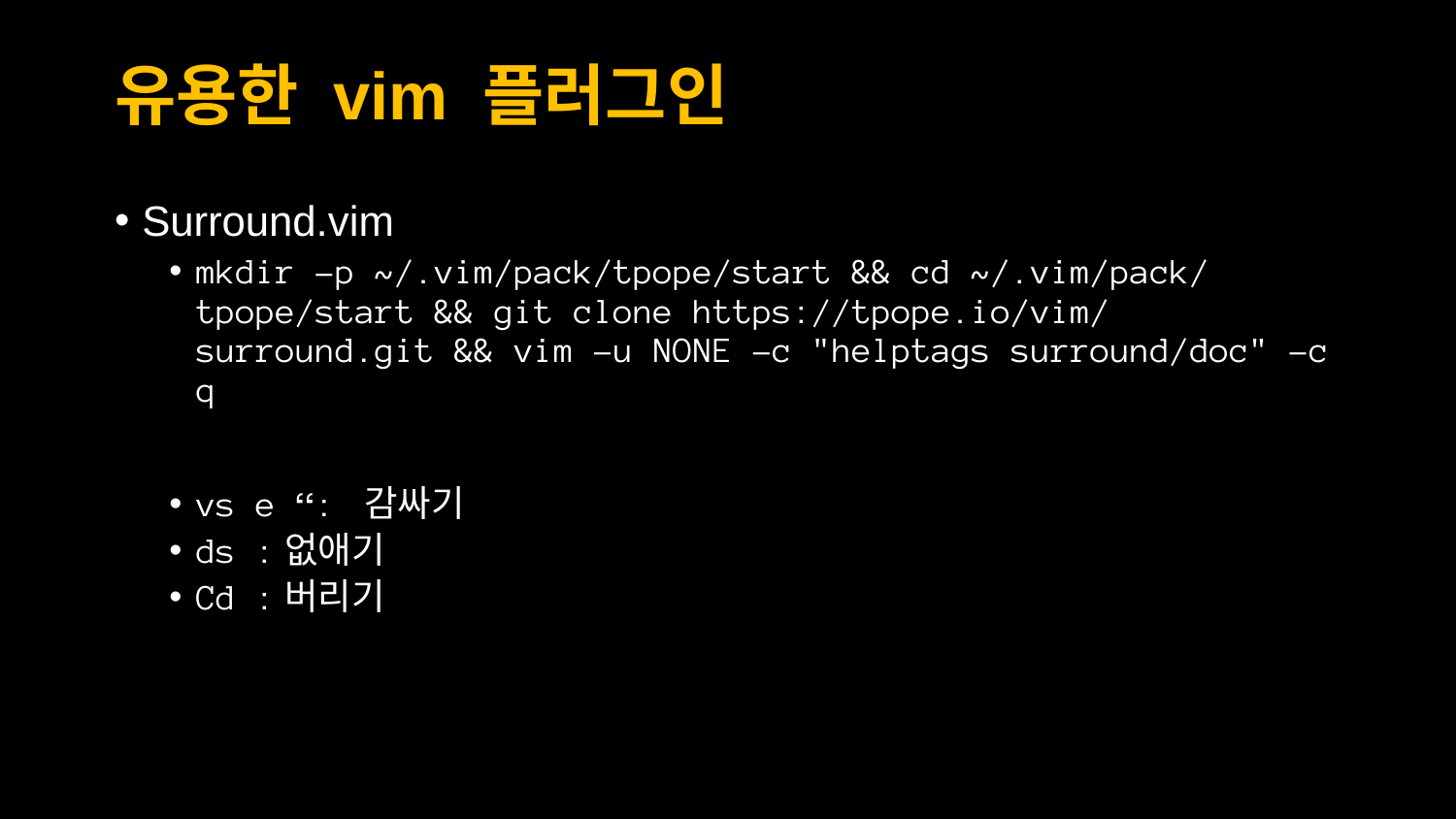

# 유용한 vim 플러그인
Surround.vim
mkdir -p ~/.vim/pack/tpope/start && cd ~/.vim/pack/tpope/start && git clone https://tpope.io/vim/surround.git && vim -u NONE -c "helptags surround/doc" -c q

vs e “: 감싸기
ds :없애기
Cd :버리기